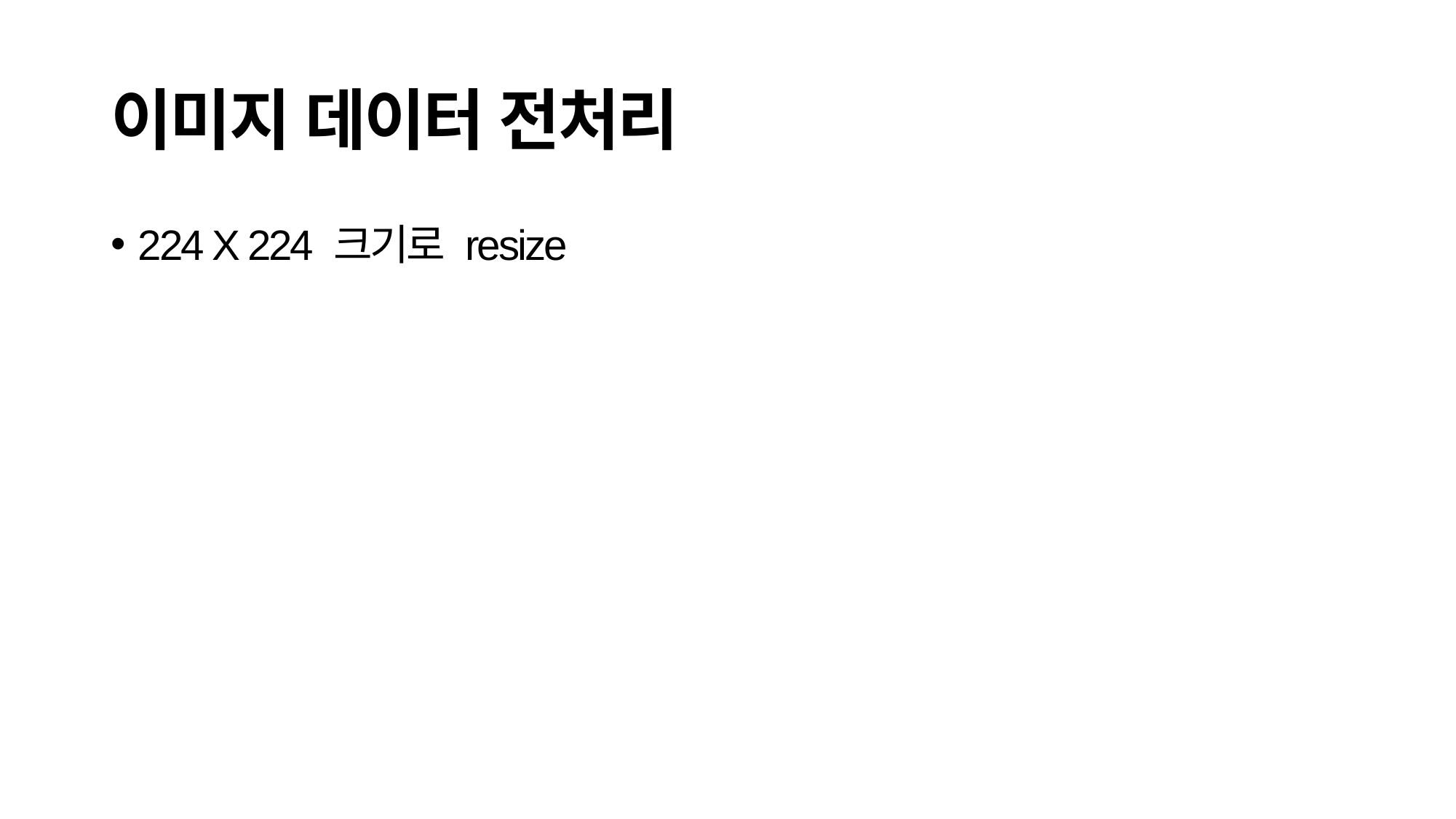

# 이미지 데이터 전처리
224 X 224 크기로 resize